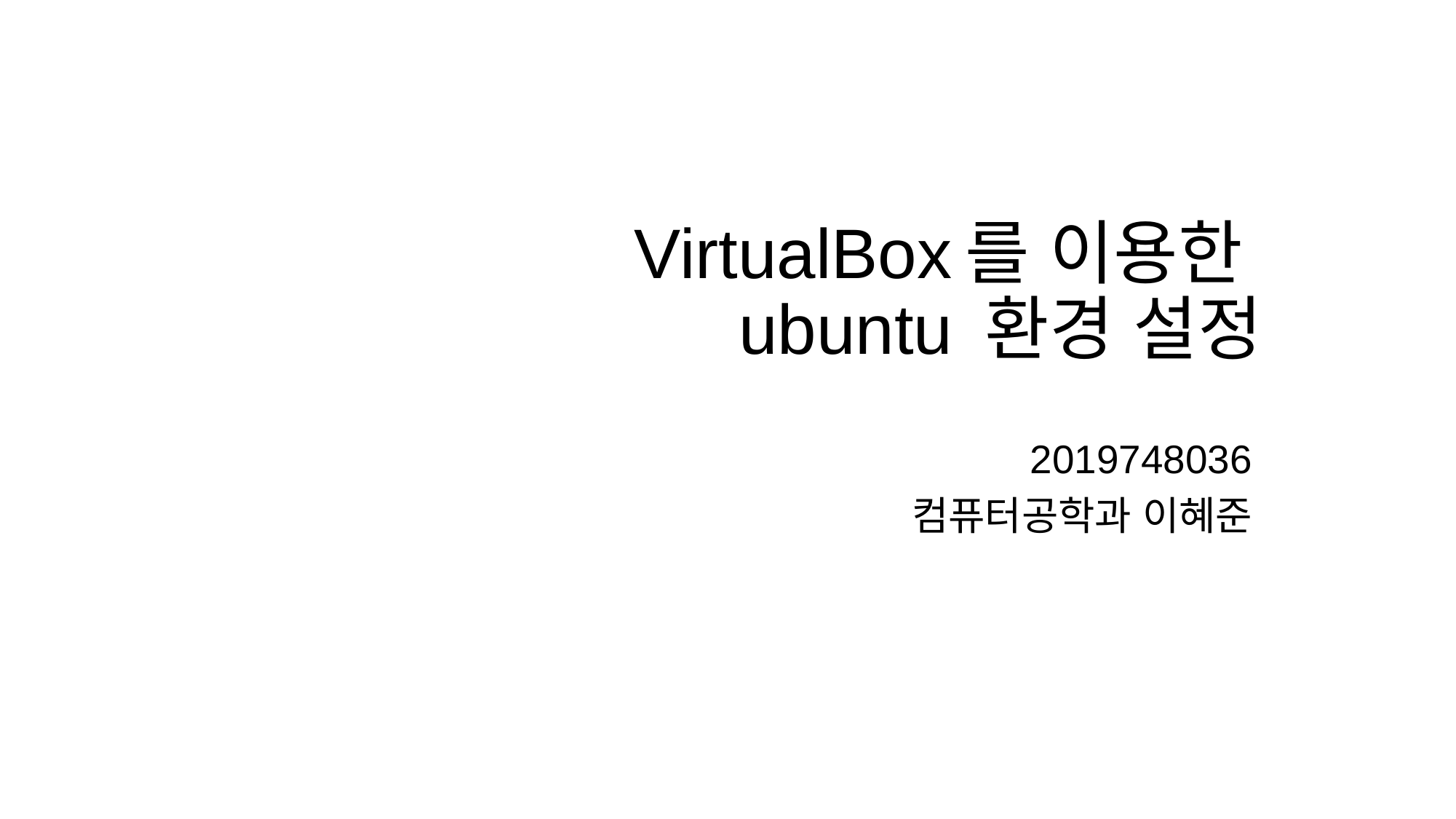

# VirtualBox를 이용한 ubuntu 환경 설정
2019748036
컴퓨터공학과 이혜준